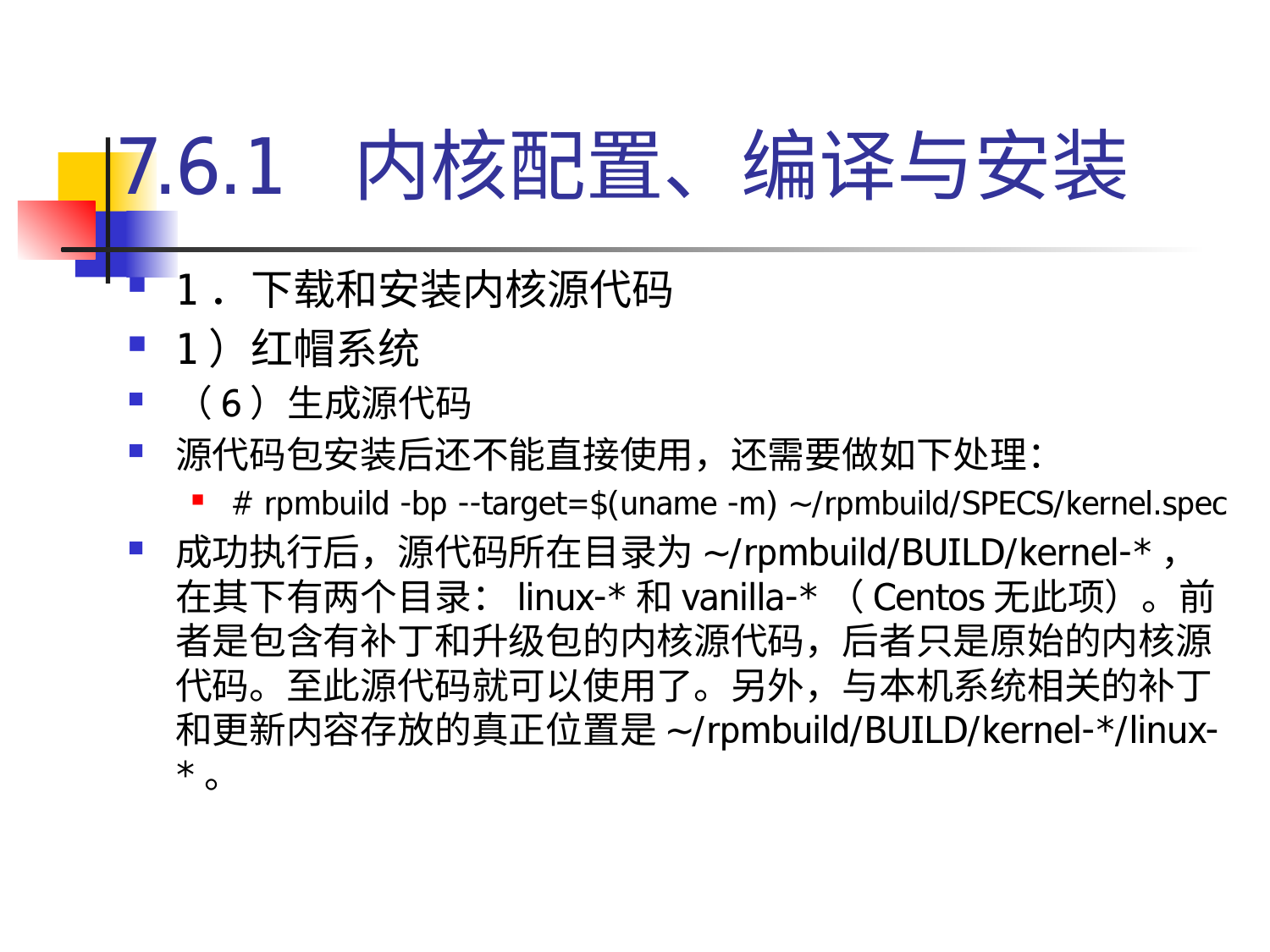

# 7.6.1  内核配置、编译与安装
1．下载和安装内核源代码
1）红帽系统
（6）生成源代码
源代码包安装后还不能直接使用，还需要做如下处理：
# rpmbuild -bp --target=$(uname -m) ~/rpmbuild/SPECS/kernel.spec
成功执行后，源代码所在目录为~/rpmbuild/BUILD/kernel-*，在其下有两个目录：linux-*和vanilla-*（Centos无此项）。前者是包含有补丁和升级包的内核源代码，后者只是原始的内核源代码。至此源代码就可以使用了。另外，与本机系统相关的补丁和更新内容存放的真正位置是~/rpmbuild/BUILD/kernel-*/linux-*。